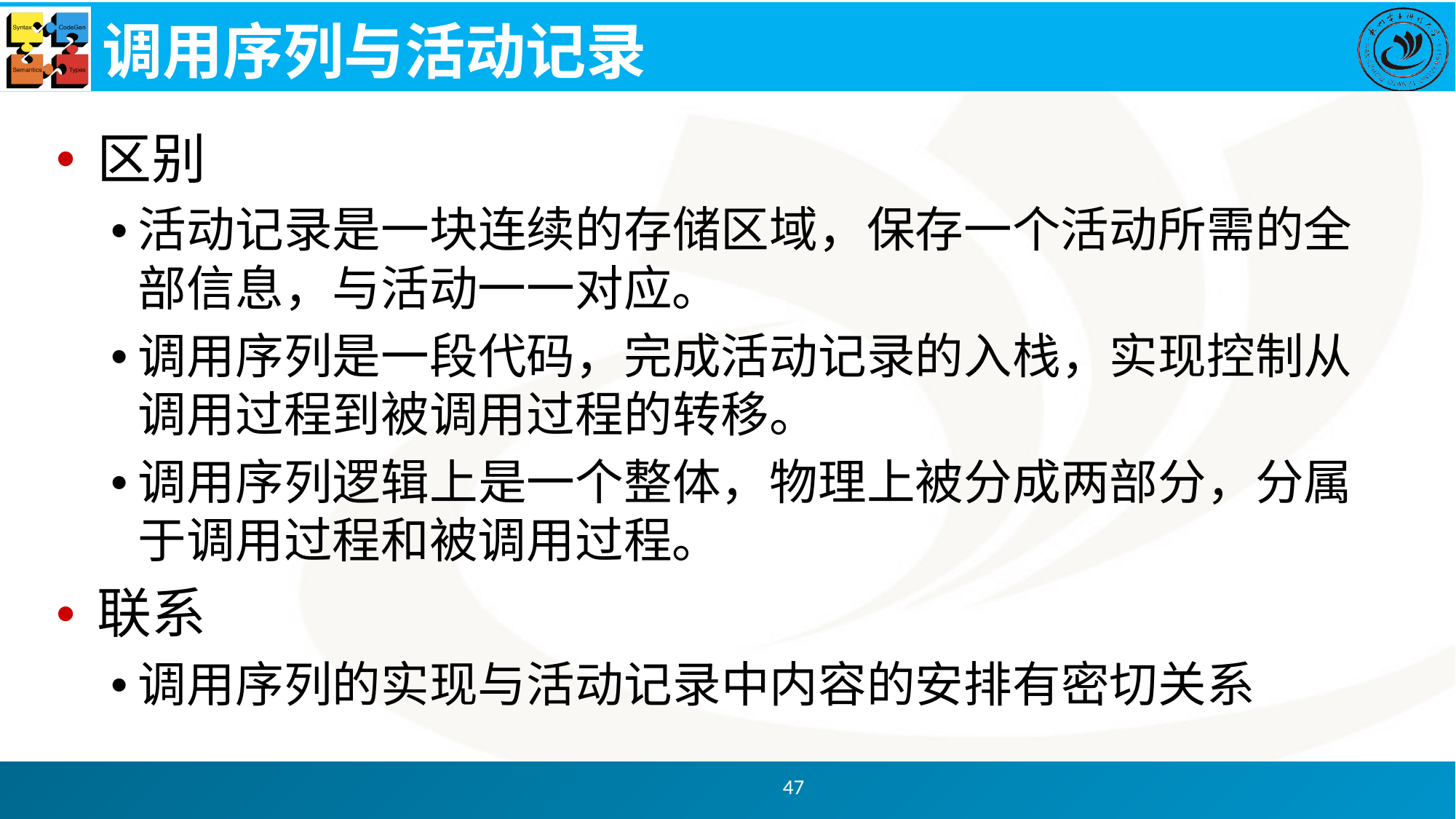

# 调用序列与活动记录
区别
活动记录是一块连续的存储区域，保存一个活动所需的全部信息，与活动一一对应。
调用序列是一段代码，完成活动记录的入栈，实现控制从调用过程到被调用过程的转移。
调用序列逻辑上是一个整体，物理上被分成两部分，分属于调用过程和被调用过程。
联系
调用序列的实现与活动记录中内容的安排有密切关系
47